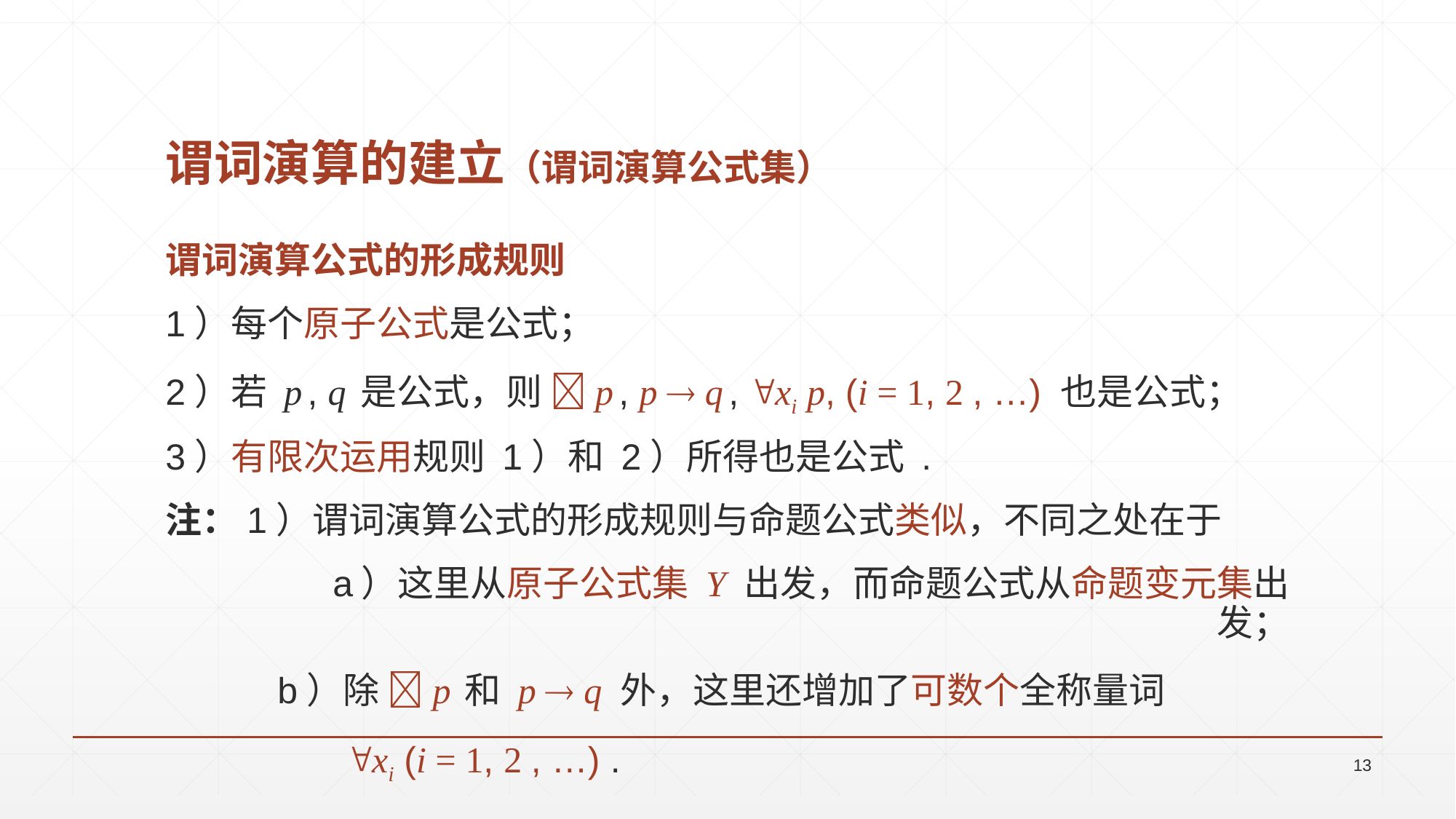

# 谓词演算的建立（谓词演算公式集）
谓词演算公式的形成规则
1）每个原子公式是公式；
2）若 p , q 是公式，则 ¬p , p → q , ∀xi p, (i = 1, 2 , …) 也是公式；
3）有限次运用规则 1）和 2）所得也是公式 .
注：1）谓词演算公式的形成规则与命题公式类似，不同之处在于
       	   a）这里从原子公式集 Y 出发，而命题公式从命题变元集出发；
           b）除 ¬p 和 p → q 外，这里还增加了可数个全称量词
 	       ∀xi (i = 1, 2 , …) .
13